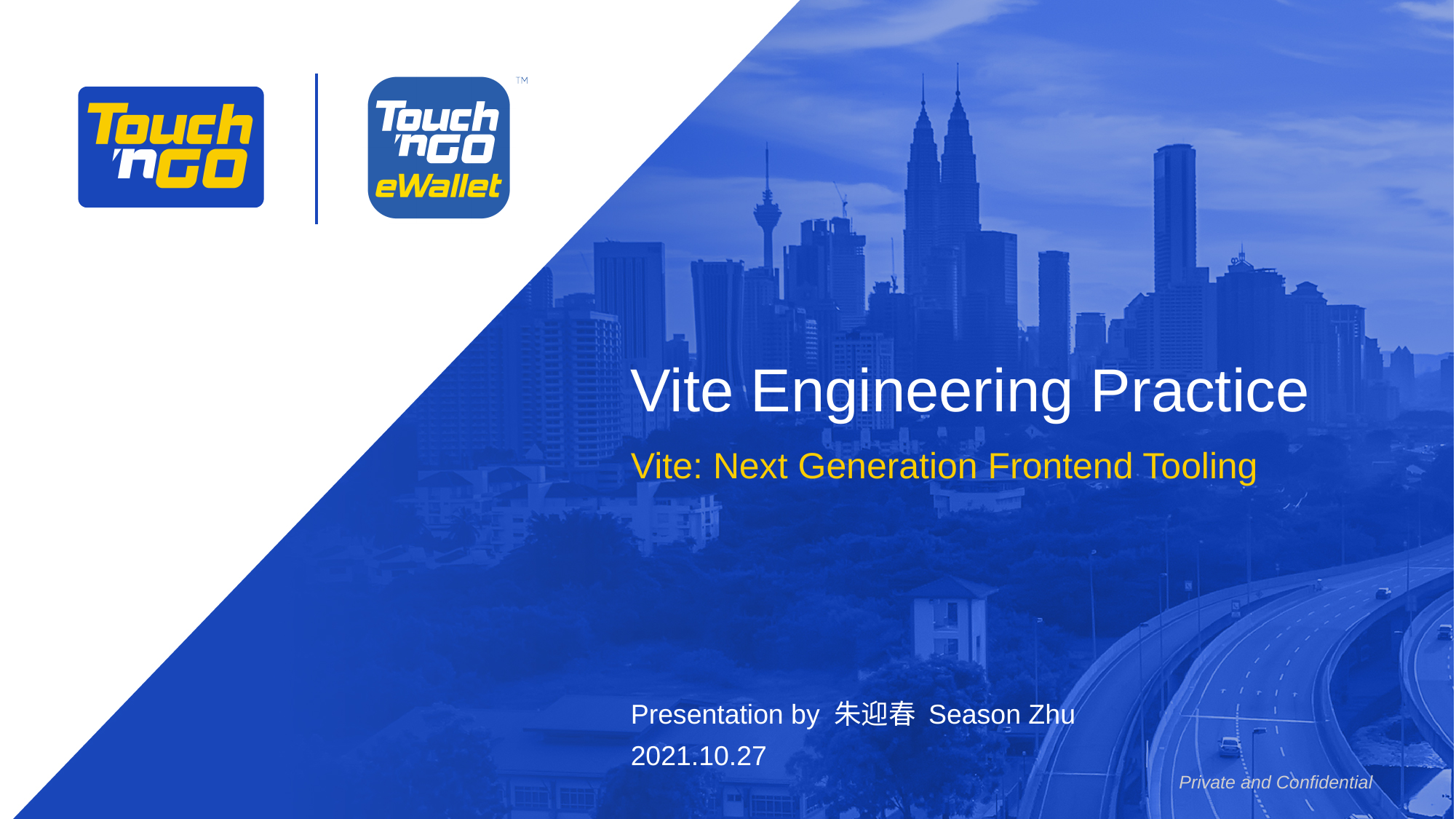

# Vite Engineering Practice
Vite: Next Generation Frontend Tooling
Presentation by 朱迎春 Season Zhu
2021.10.27